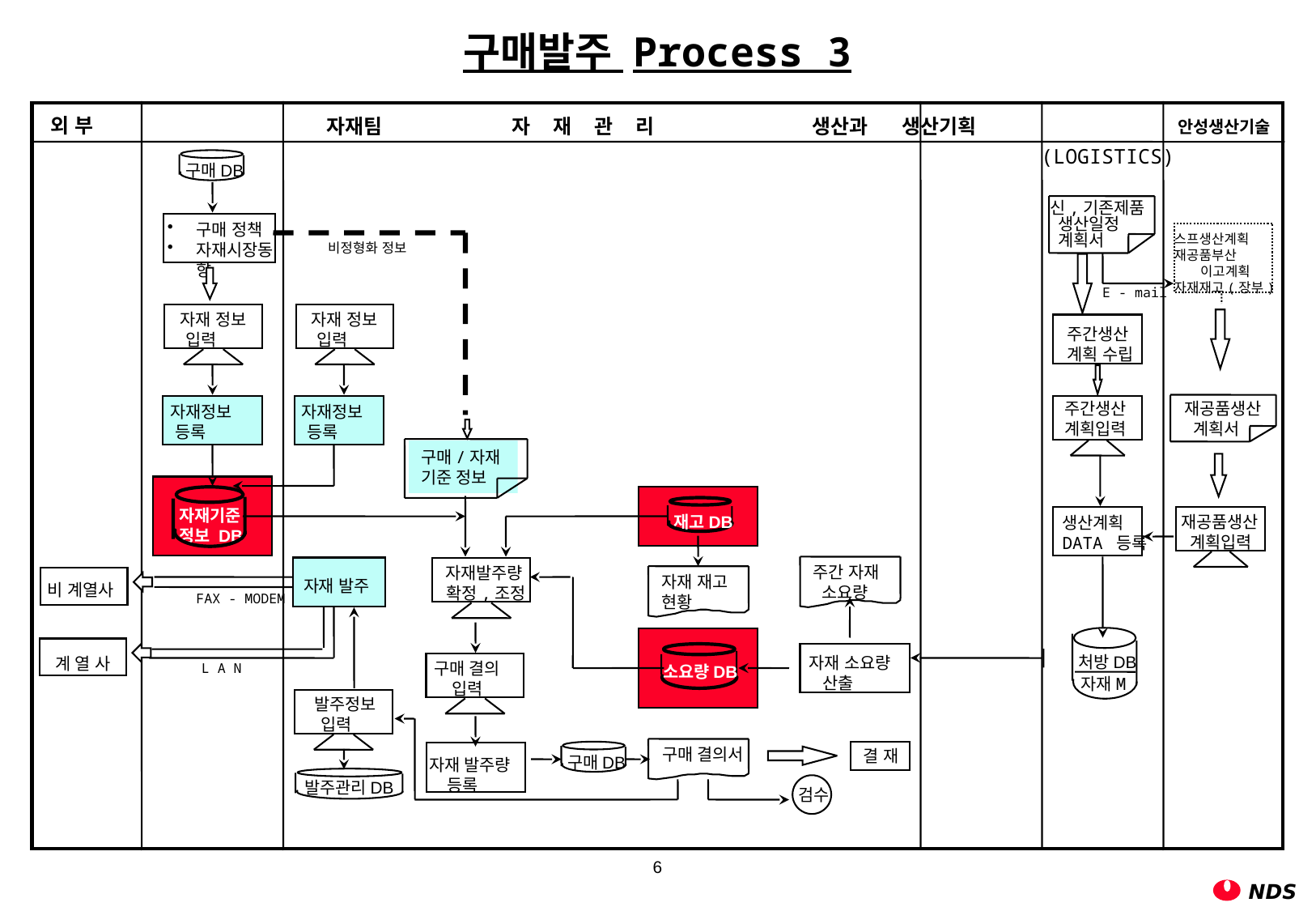

구매발주 Process 3

외 부
자재팀                       자    재    관    리                            생산과      생산기획
안성생산기술
(LOGISTICS)

구매DB

신,기존제품
 생산일정
 계획서

구매 정책
자재시장동향

스프생산계획
재공품부산
      이고계획
자재재고(장부)

비정형화 정보

E - mail

 자재 정보
  입력

 자재 정보
  입력

주간생산
계획 수립

주간생산
계획입력

재공품생산
 계획서

 자재정보
  등록
 자재정보
  등록

구매/자재
기준 정보

자재기준
정보 DB
재공품생산
 계획입력

재고DB

생산계획
DATA 등록

주간 자재
 소요량

 자재발주량
 확정,조정

자재 재고
현황

비 계열사
자재 발주

FAX - MODEM

계 열 사

처방DB
자재 소요량
  산출

구매 결의
   입력

L A N

소요량DB

자재M

  발주정보
   입력

구매 결의서

결 재

구매DB

자재 발주량
   등록

발주관리DB

검수